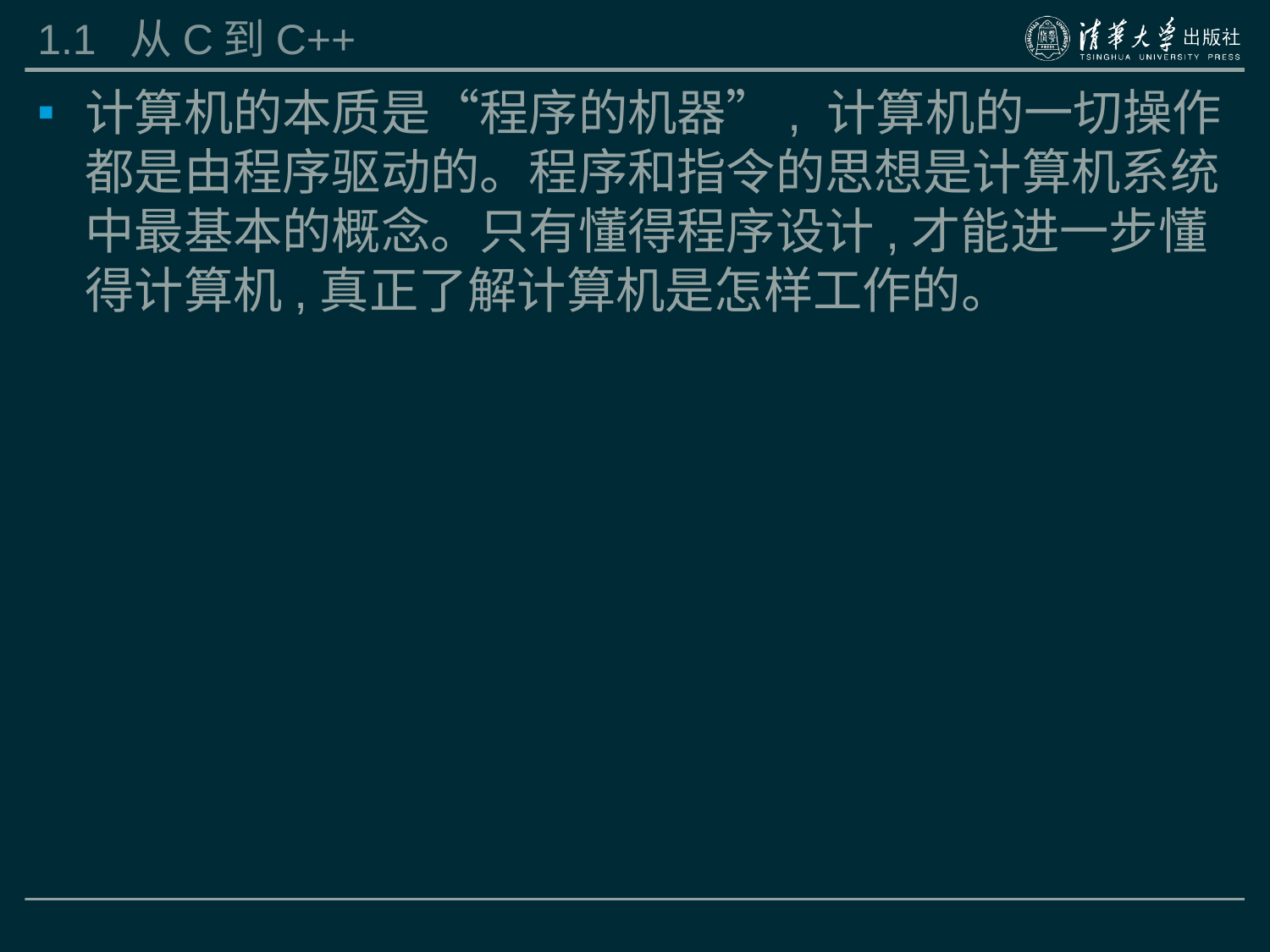

# 1.1  从C到C++
计算机的本质是“程序的机器”, 计算机的一切操作都是由程序驱动的。程序和指令的思想是计算机系统中最基本的概念。只有懂得程序设计,才能进一步懂得计算机,真正了解计算机是怎样工作的。